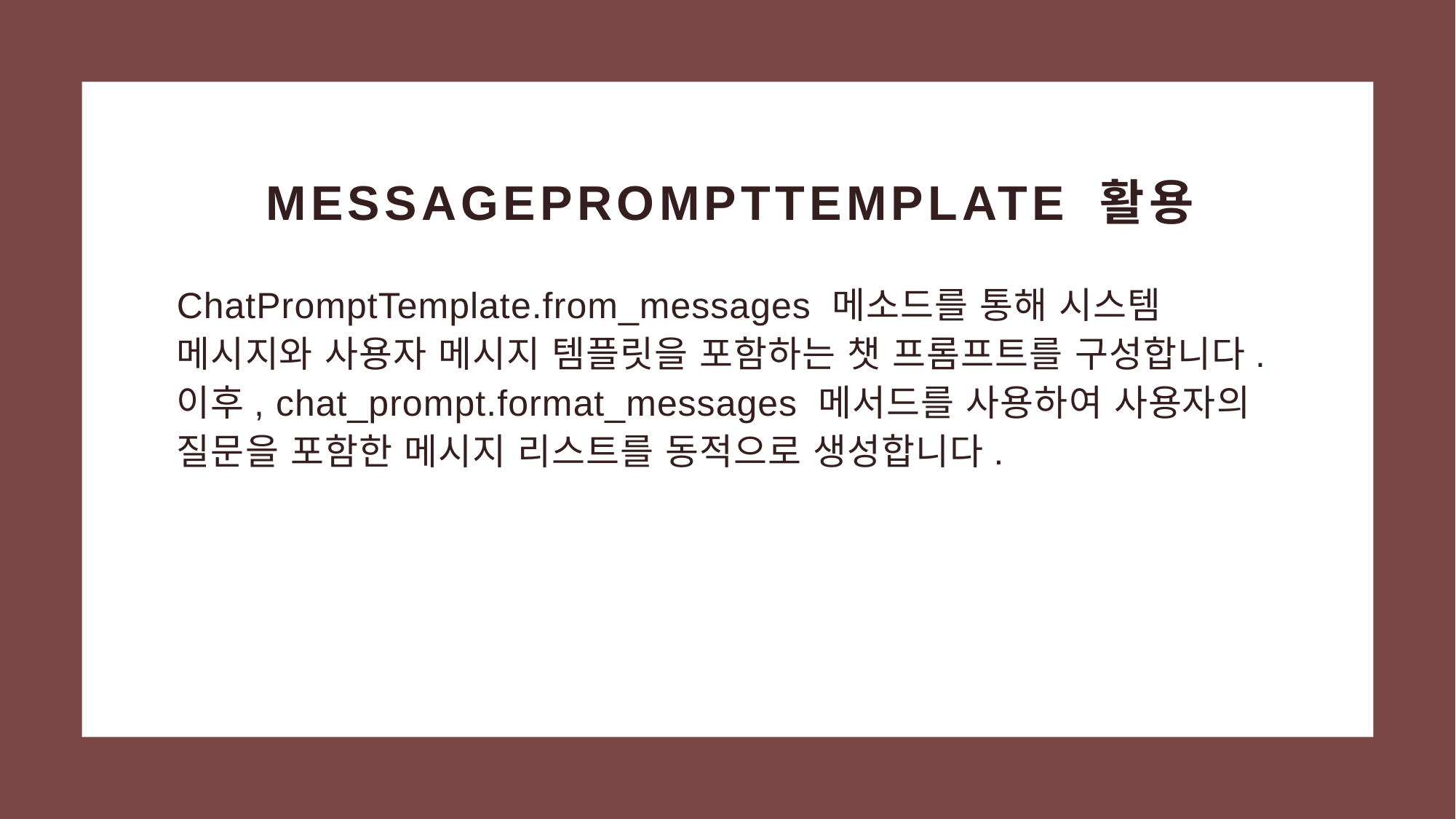

# MessagePromptTemplate 활용
ChatPromptTemplate.from_messages 메소드를 통해 시스템 메시지와 사용자 메시지 템플릿을 포함하는 챗 프롬프트를 구성합니다. 이후, chat_prompt.format_messages 메서드를 사용하여 사용자의 질문을 포함한 메시지 리스트를 동적으로 생성합니다.